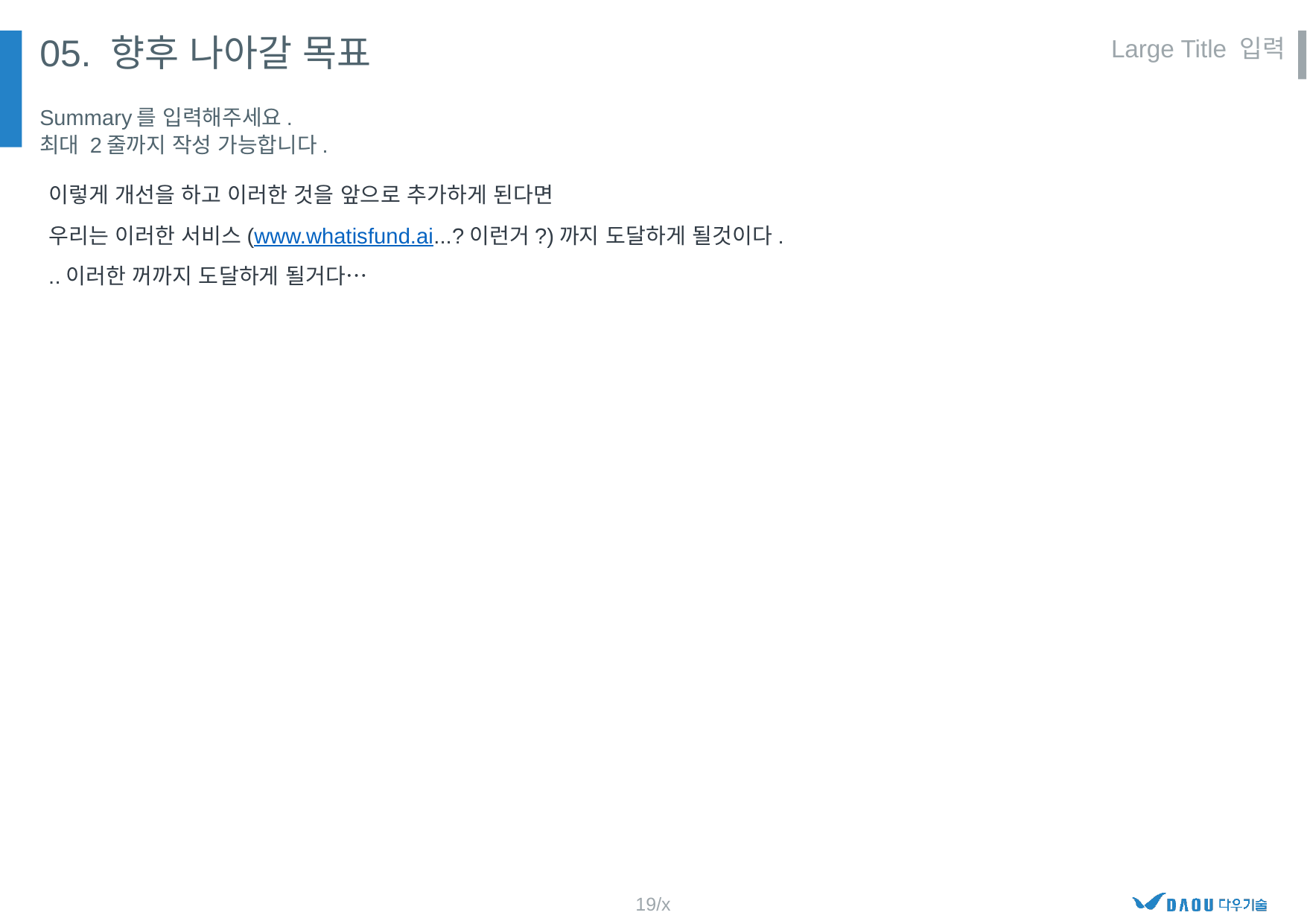

05. 향후 나아갈 목표
Large Title 입력
Summary를 입력해주세요.
최대 2줄까지 작성 가능합니다.
이렇게 개선을 하고 이러한 것을 앞으로 추가하게 된다면
우리는 이러한 서비스(www.whatisfund.ai...?이런거?)까지 도달하게 될것이다.
..이러한 꺼까지 도달하게 될거다…